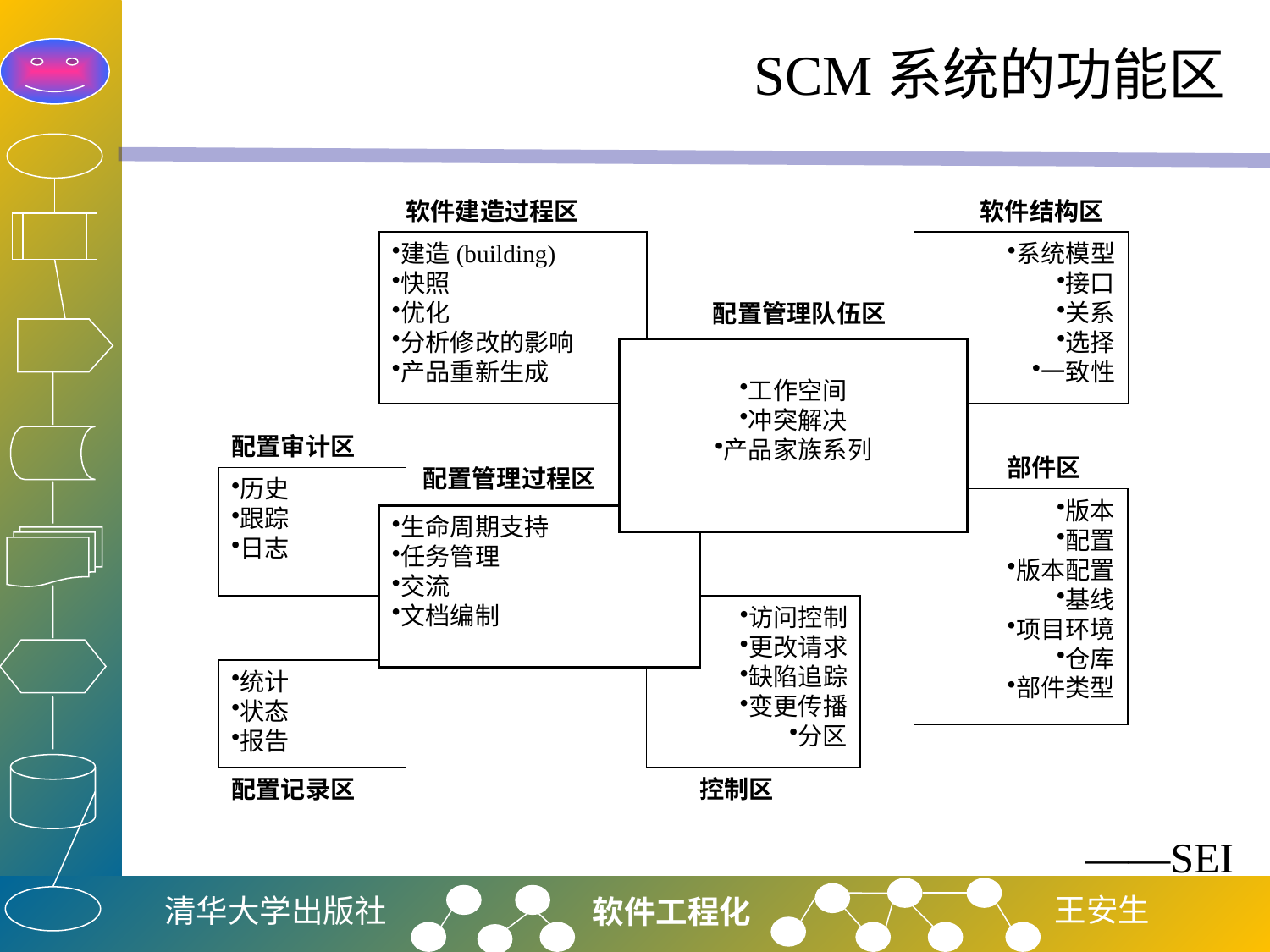

# SCM系统的功能区

软件结构区
建造(building)
快照
优化
分析修改的影响
产品重新生成
系统模型
接口
关系
选择
一致性
配置管理队伍区

工作空间
冲突解决
产品家族系列
配置审计区
部件区
配置管理过程区

历史
跟踪
日志
版本
配置
版本配置
基线
项目环境
仓库
部件类型
生命周期支持
任务管理
交流
文档编制
访问控制
更改请求
缺陷追踪
变更传播
分区
统计
状态
报告
配置记录区
控制区
软件建造过程区
——SEI